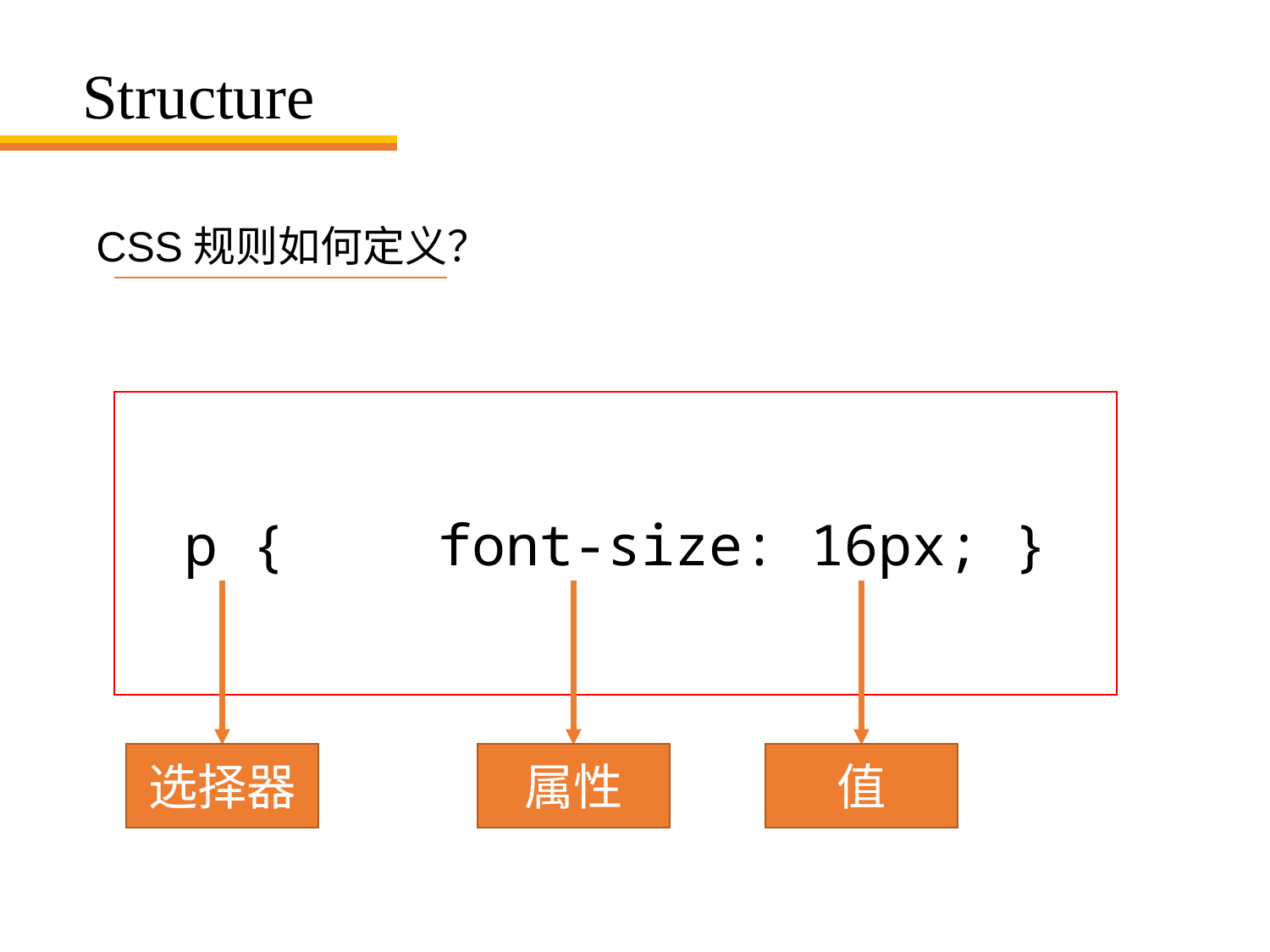

# Structure
CSS规则如何定义？
p { 	font-size: 16px; }
选择器
属性
值